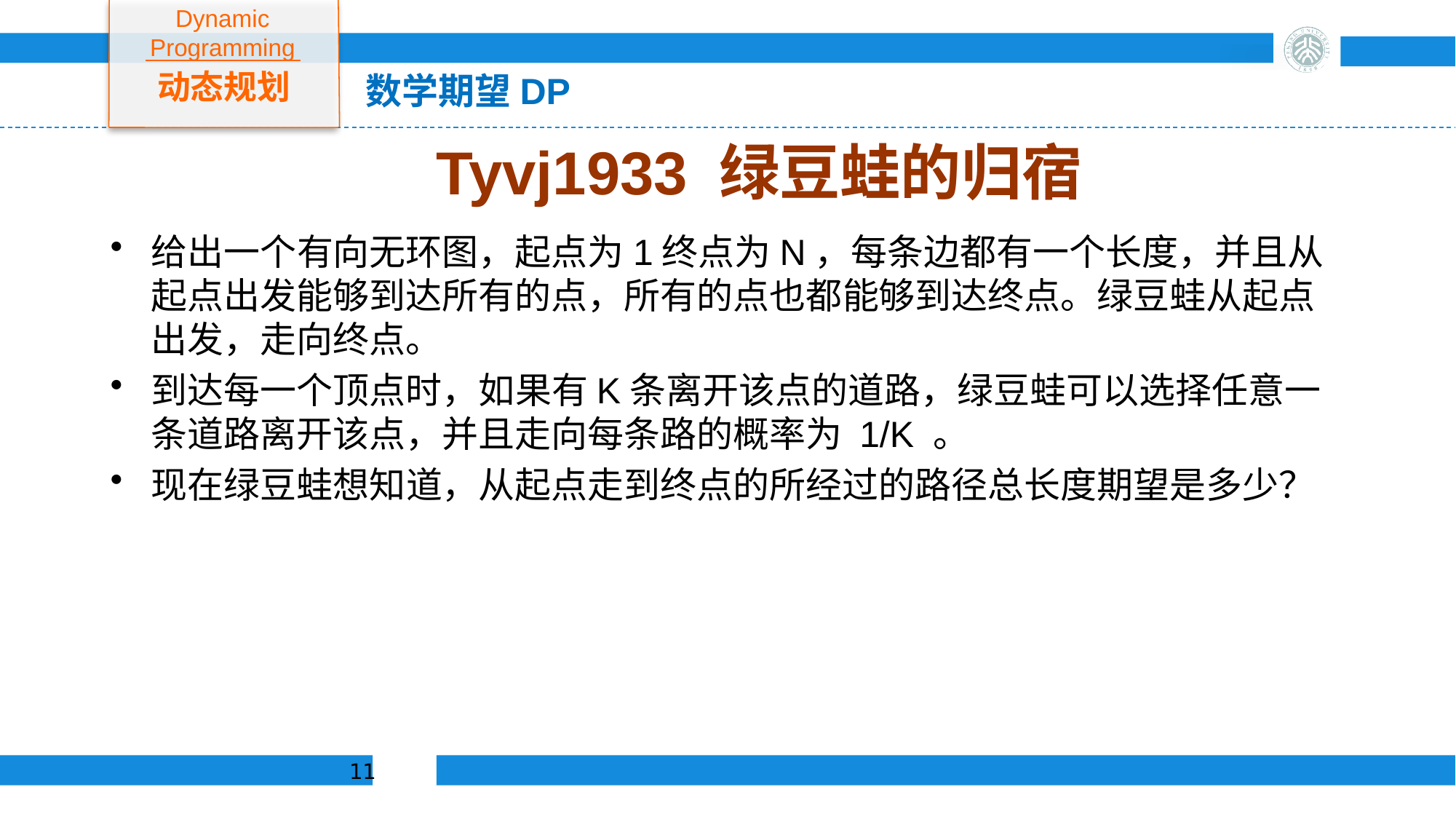

Dynamic Programming
动态规划
数学期望DP
# Tyvj1933 绿豆蛙的归宿
给出一个有向无环图，起点为1终点为N，每条边都有一个长度，并且从起点出发能够到达所有的点，所有的点也都能够到达终点。绿豆蛙从起点出发，走向终点。
到达每一个顶点时，如果有K条离开该点的道路，绿豆蛙可以选择任意一条道路离开该点，并且走向每条路的概率为 1/K 。
现在绿豆蛙想知道，从起点走到终点的所经过的路径总长度期望是多少？